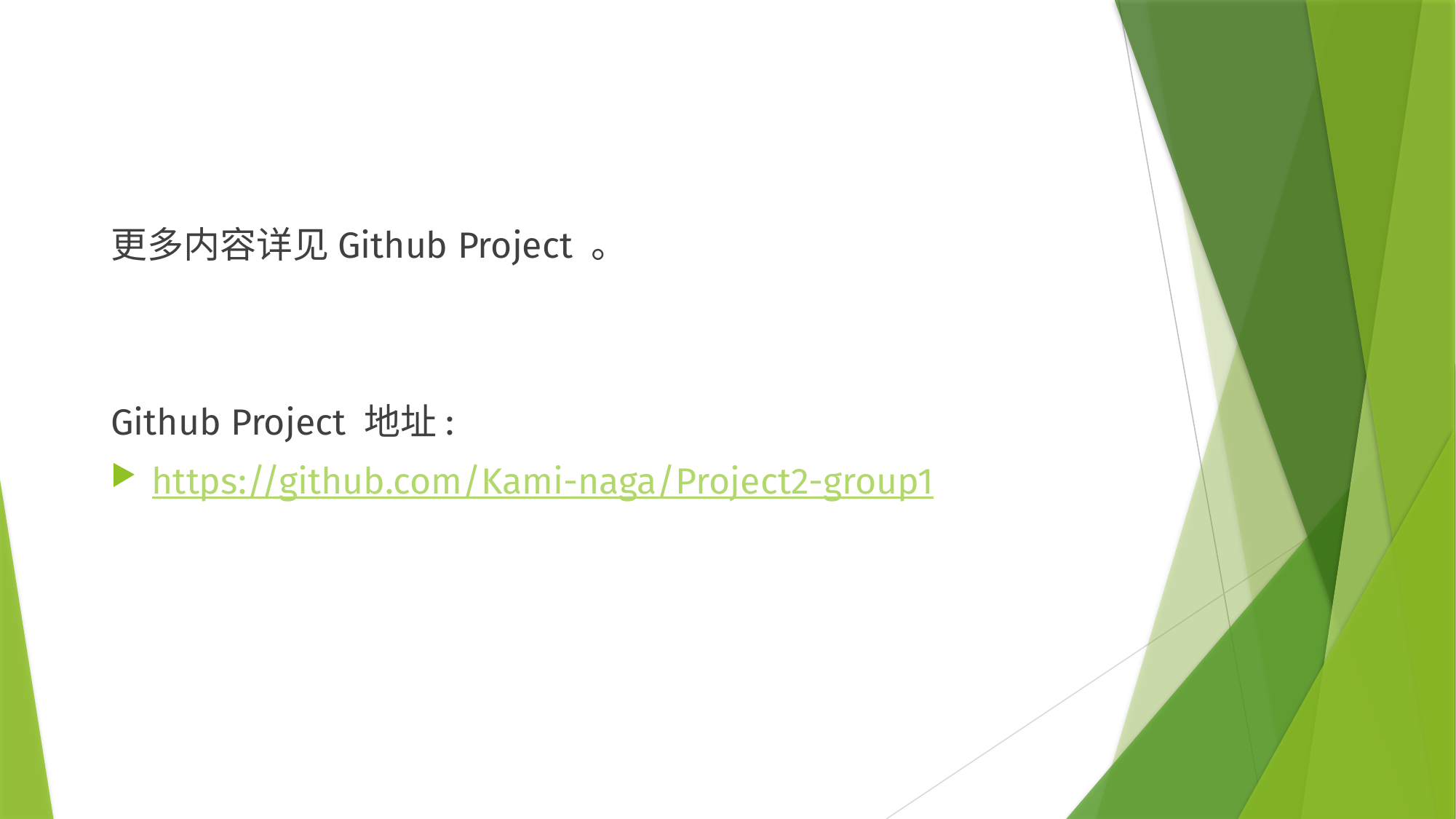

更多内容详见Github Project 。

Github Project 地址:
https://github.com/Kami-naga/Project2-group1